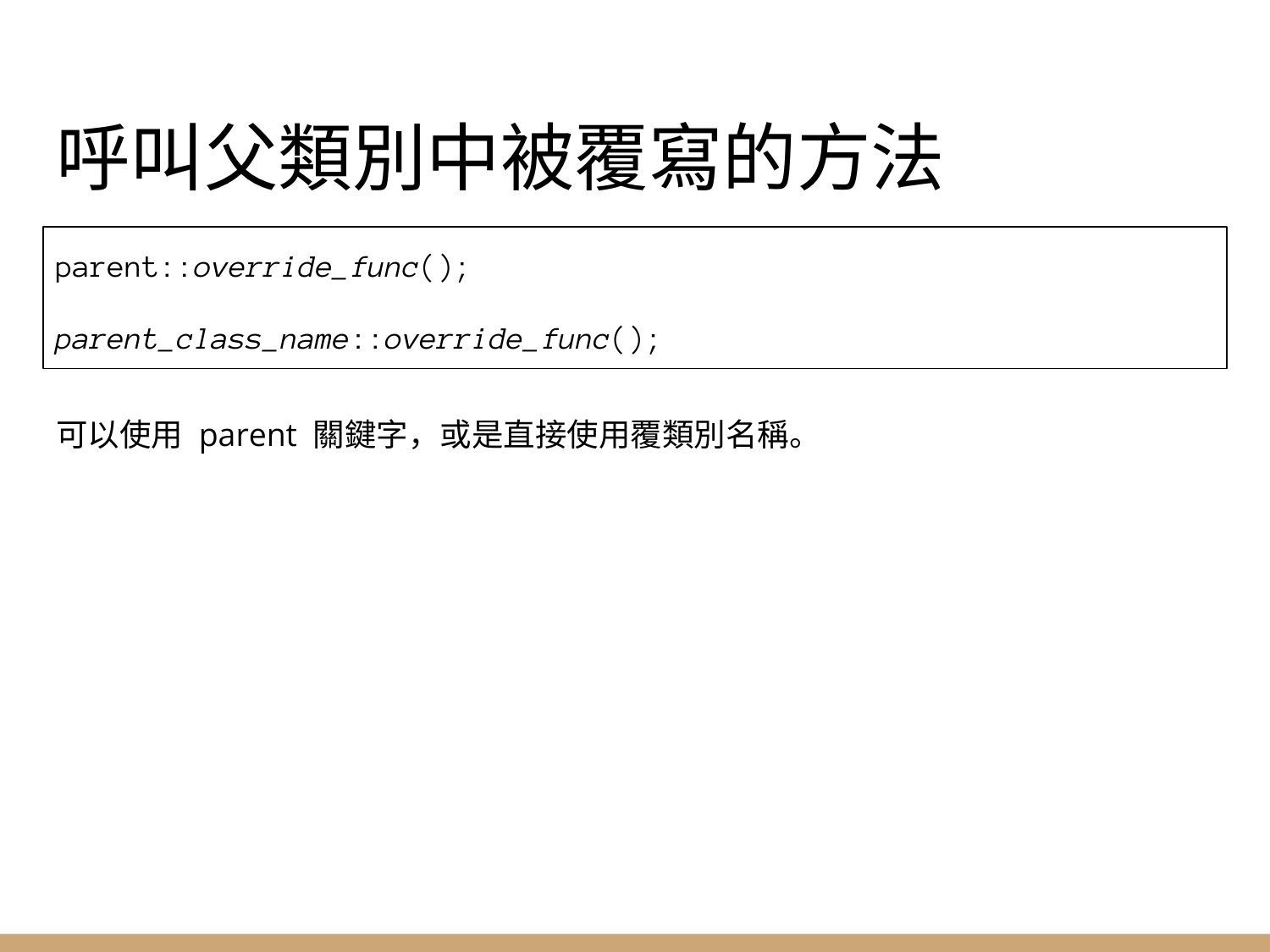

# 呼叫父類別中被覆寫的方法
parent::override_func();
parent_class_name::override_func();
可以使用 parent 關鍵字，或是直接使用覆類別名稱。